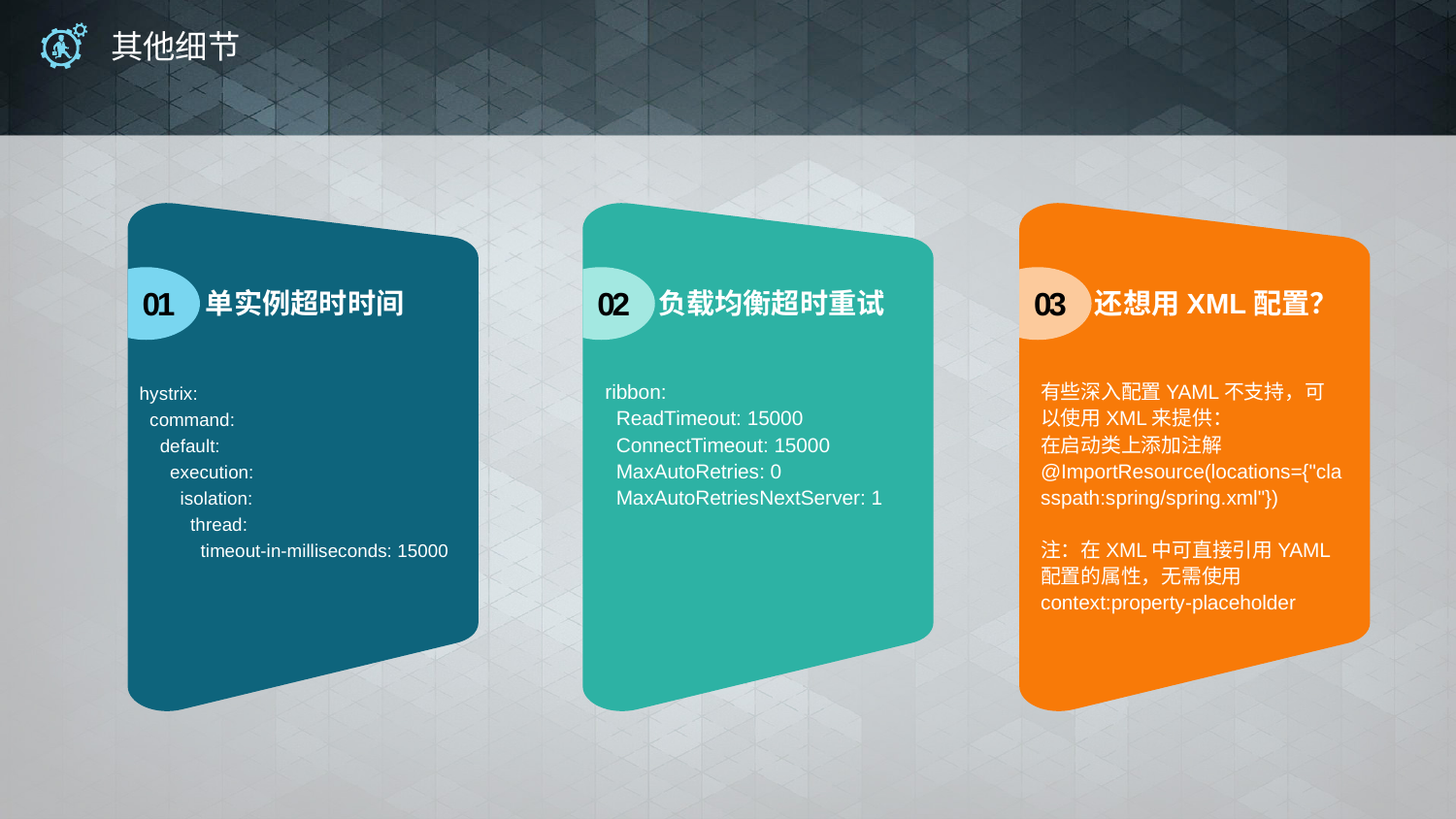

# 其他细节

单实例超时时间
01
hystrix:
  command:
    default:
      execution:
        isolation:
          thread:
            timeout-in-milliseconds: 15000

负载均衡超时重试
02
ribbon:
  ReadTimeout: 15000
  ConnectTimeout: 15000
  MaxAutoRetries: 0
  MaxAutoRetriesNextServer: 1

还想用XML配置？
03
有些深入配置YAML不支持，可以使用XML来提供：
在启动类上添加注解@ImportResource(locations={"classpath:spring/spring.xml"})

注：在XML中可直接引用YAML配置的属性，无需使用context:property-placeholder